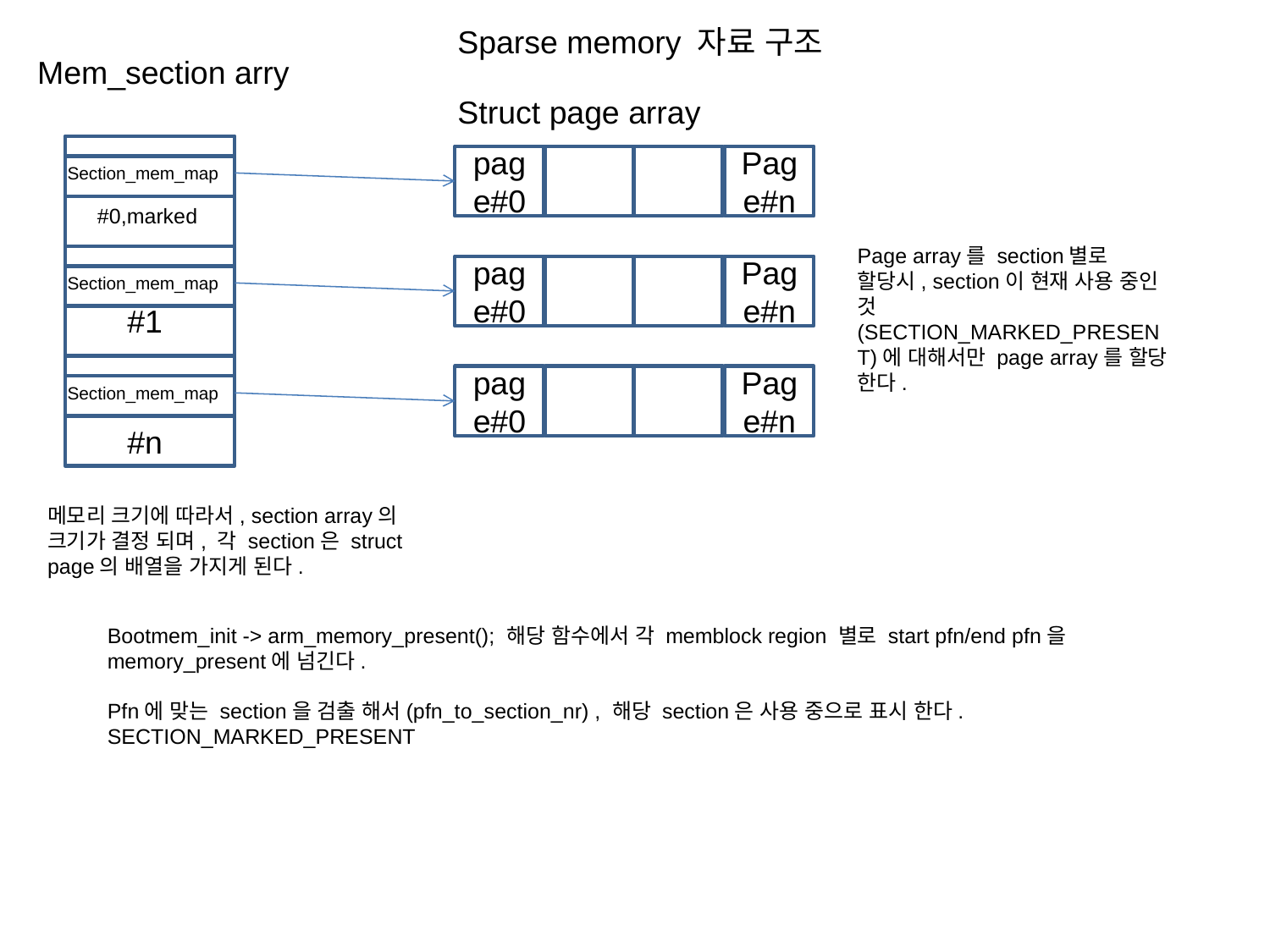

Sparse memory 자료 구조
Mem_section arry
Struct page array

page#0

Page#n
Section_mem_map

#0,marked
Page array를 section별로 할당시, section이 현재 사용 중인 것(SECTION_MARKED_PRESENT)에 대해서만 page array를 할당 한다.

page#0

Page#n
Section_mem_map

#1

page#0

Page#n
Section_mem_map

#n
메모리 크기에 따라서, section array의 크기가 결정 되며, 각 section은 struct page의 배열을 가지게 된다.
Bootmem_init -> arm_memory_present(); 해당 함수에서 각 memblock region 별로 start pfn/end pfn을 memory_present에 넘긴다.

Pfn에 맞는 section을 검출 해서(pfn_to_section_nr) , 해당 section은 사용 중으로 표시 한다. SECTION_MARKED_PRESENT